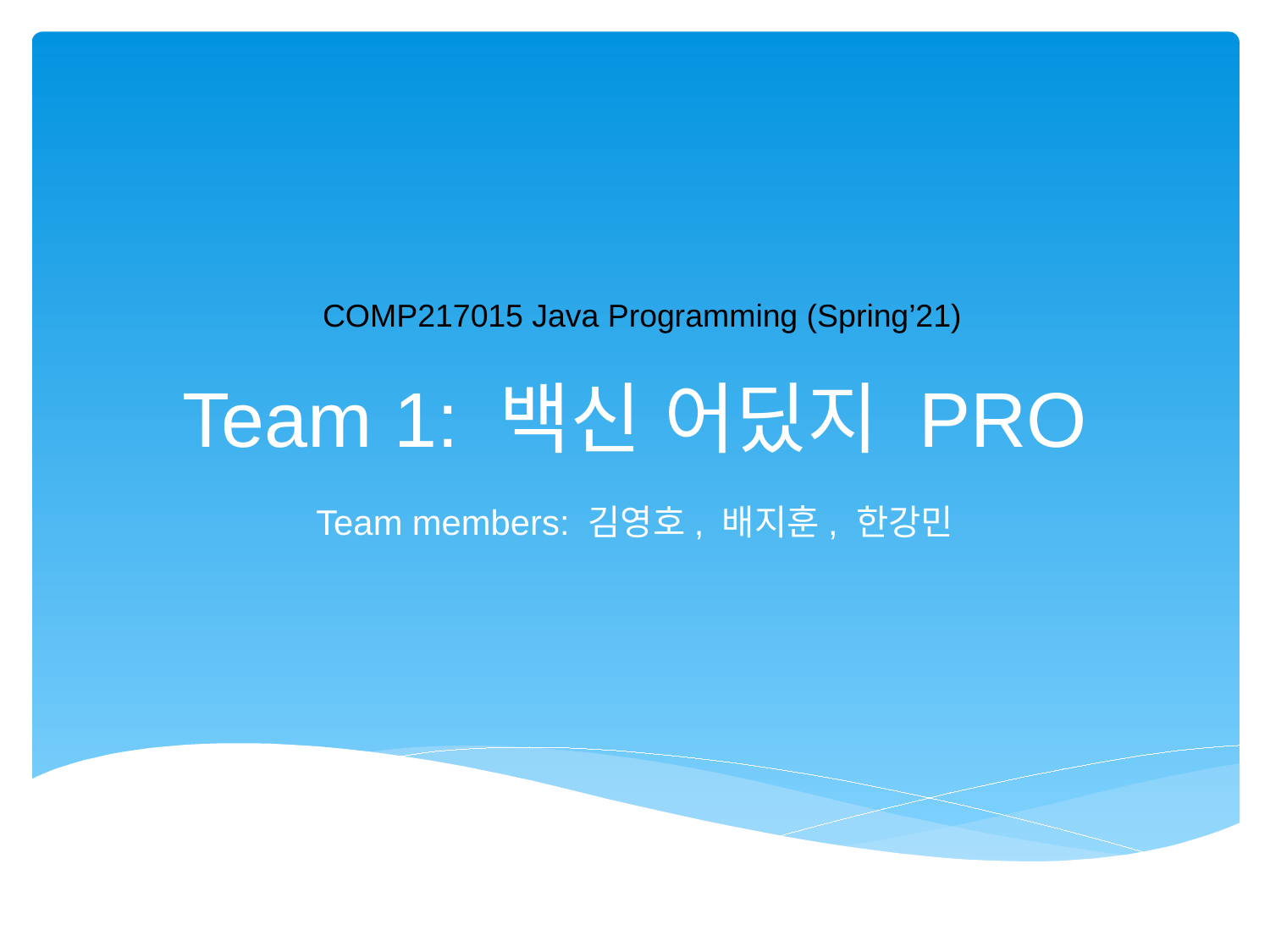

# Team 1: 백신 어딨지 PRO
COMP217015 Java Programming (Spring’21)
Team members: 김영호, 배지훈, 한강민